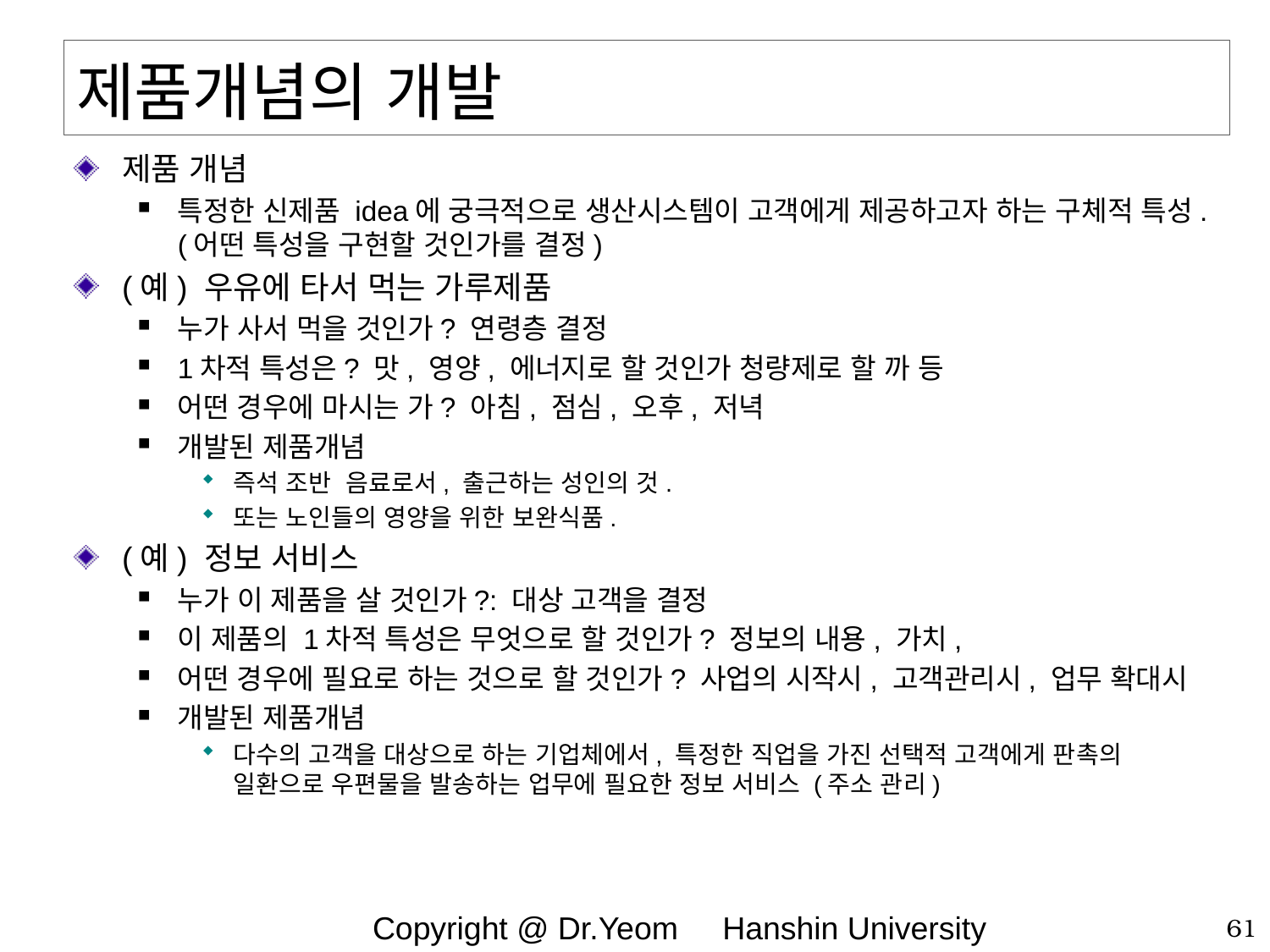

# 제품개념의 개발
제품 개념
특정한 신제품 idea에 궁극적으로 생산시스템이 고객에게 제공하고자 하는 구체적 특성. (어떤 특성을 구현할 것인가를 결정)
(예) 우유에 타서 먹는 가루제품
누가 사서 먹을 것인가? 연령층 결정
1차적 특성은? 맛, 영양, 에너지로 할 것인가 청량제로 할 까 등
어떤 경우에 마시는 가? 아침, 점심, 오후, 저녁
개발된 제품개념
즉석 조반  음료로서, 출근하는 성인의 것.
또는 노인들의 영양을 위한 보완식품.
(예) 정보 서비스
누가 이 제품을 살 것인가?: 대상 고객을 결정
이 제품의 1차적 특성은 무엇으로 할 것인가? 정보의 내용, 가치,
어떤 경우에 필요로 하는 것으로 할 것인가? 사업의 시작시, 고객관리시, 업무 확대시
개발된 제품개념
다수의 고객을 대상으로 하는 기업체에서, 특정한 직업을 가진 선택적 고객에게 판촉의 일환으로 우편물을 발송하는 업무에 필요한 정보 서비스 (주소 관리)

61